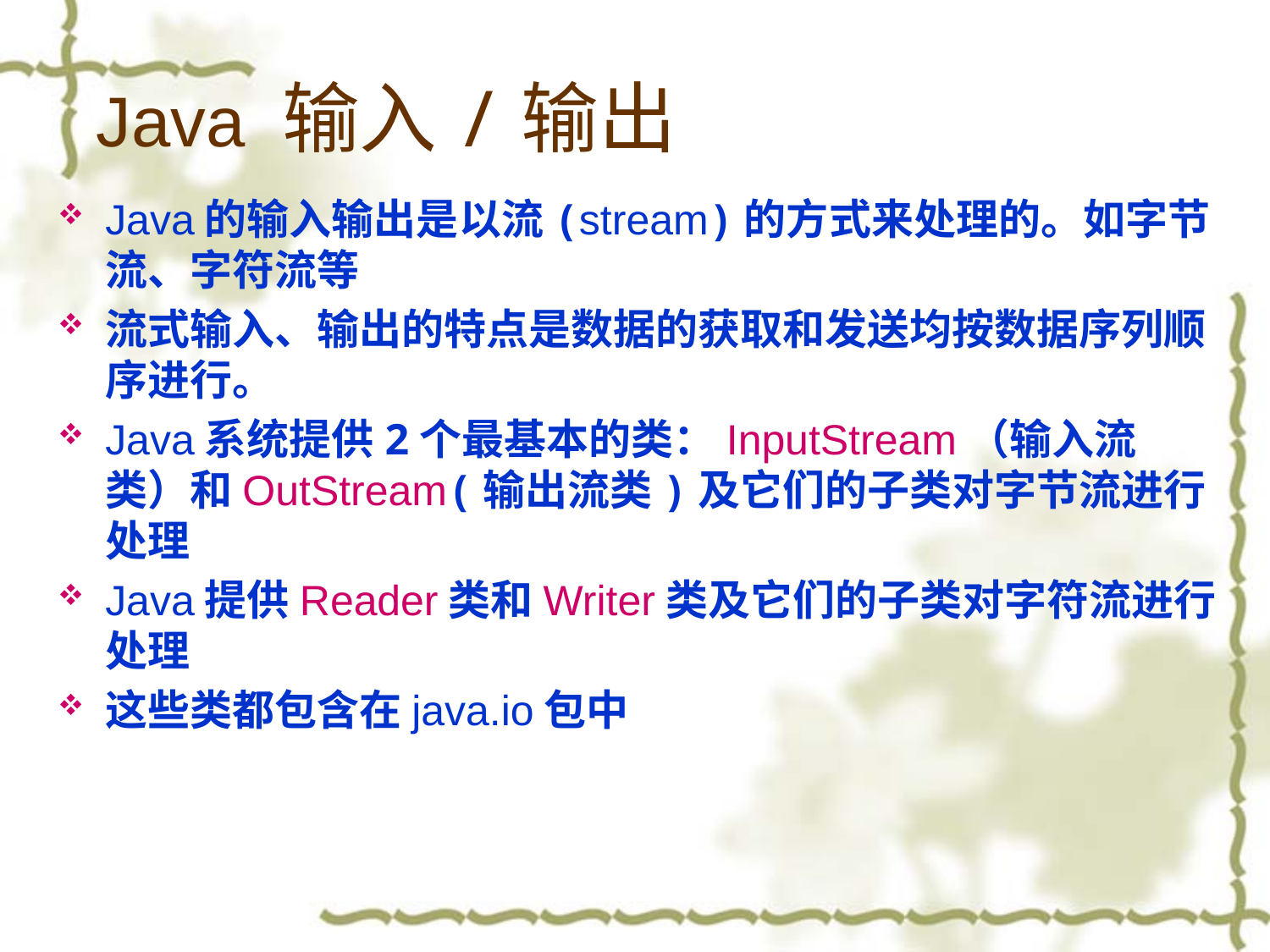

# Java 输入/输出
Java的输入输出是以流(stream)的方式来处理的。如字节流、字符流等
流式输入、输出的特点是数据的获取和发送均按数据序列顺序进行。
Java系统提供2个最基本的类：InputStream（输入流类）和OutStream(输出流类)及它们的子类对字节流进行处理
Java提供Reader类和Writer类及它们的子类对字符流进行处理
这些类都包含在java.io包中